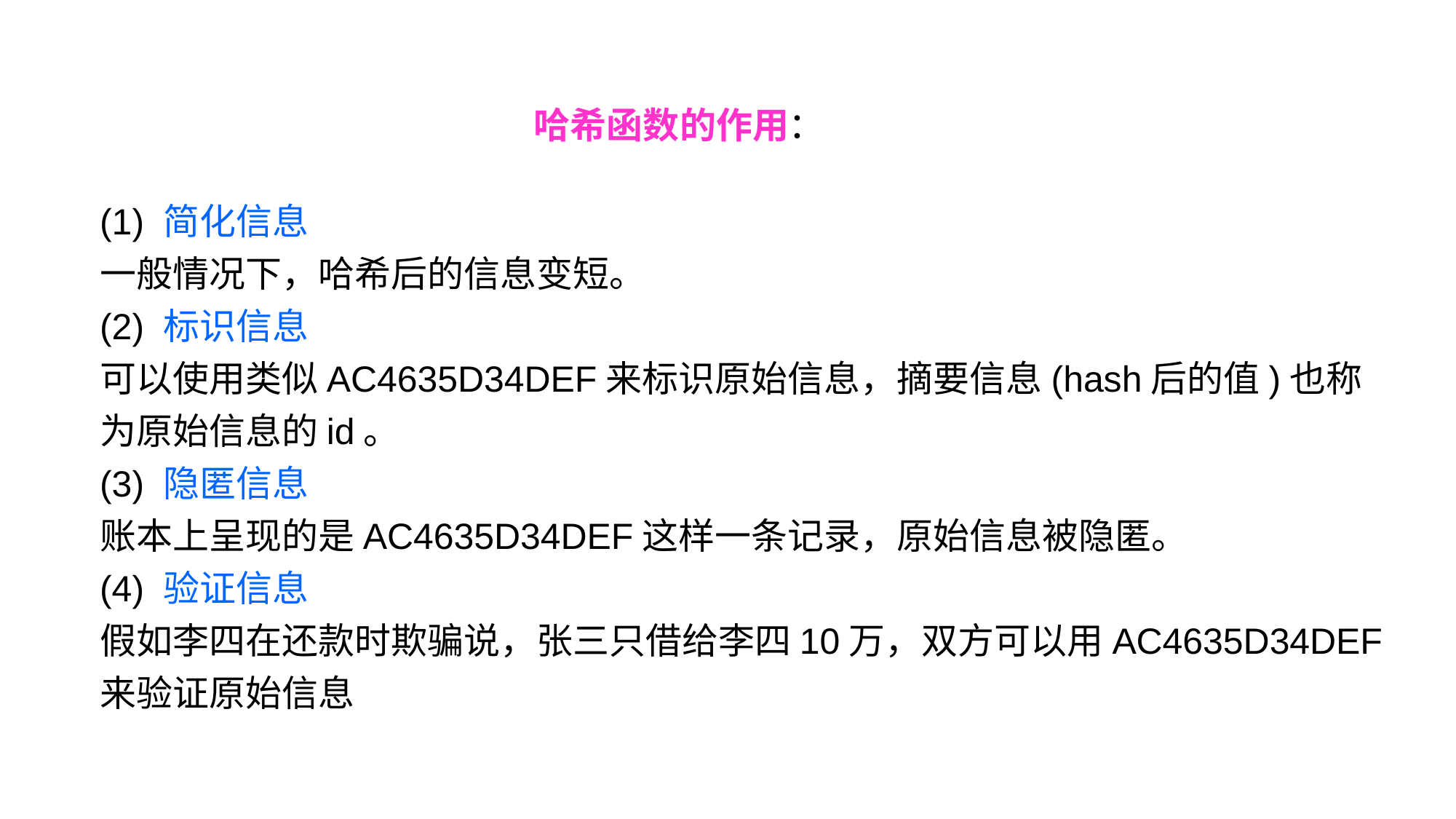

哈希函数的作用：

(1) 简化信息
一般情况下，哈希后的信息变短。
(2) 标识信息
可以使用类似AC4635D34DEF来标识原始信息，摘要信息(hash后的值)也称为原始信息的id。
(3) 隐匿信息
账本上呈现的是AC4635D34DEF这样一条记录，原始信息被隐匿。
(4) 验证信息
假如李四在还款时欺骗说，张三只借给李四10万，双方可以用AC4635D34DEF来验证原始信息